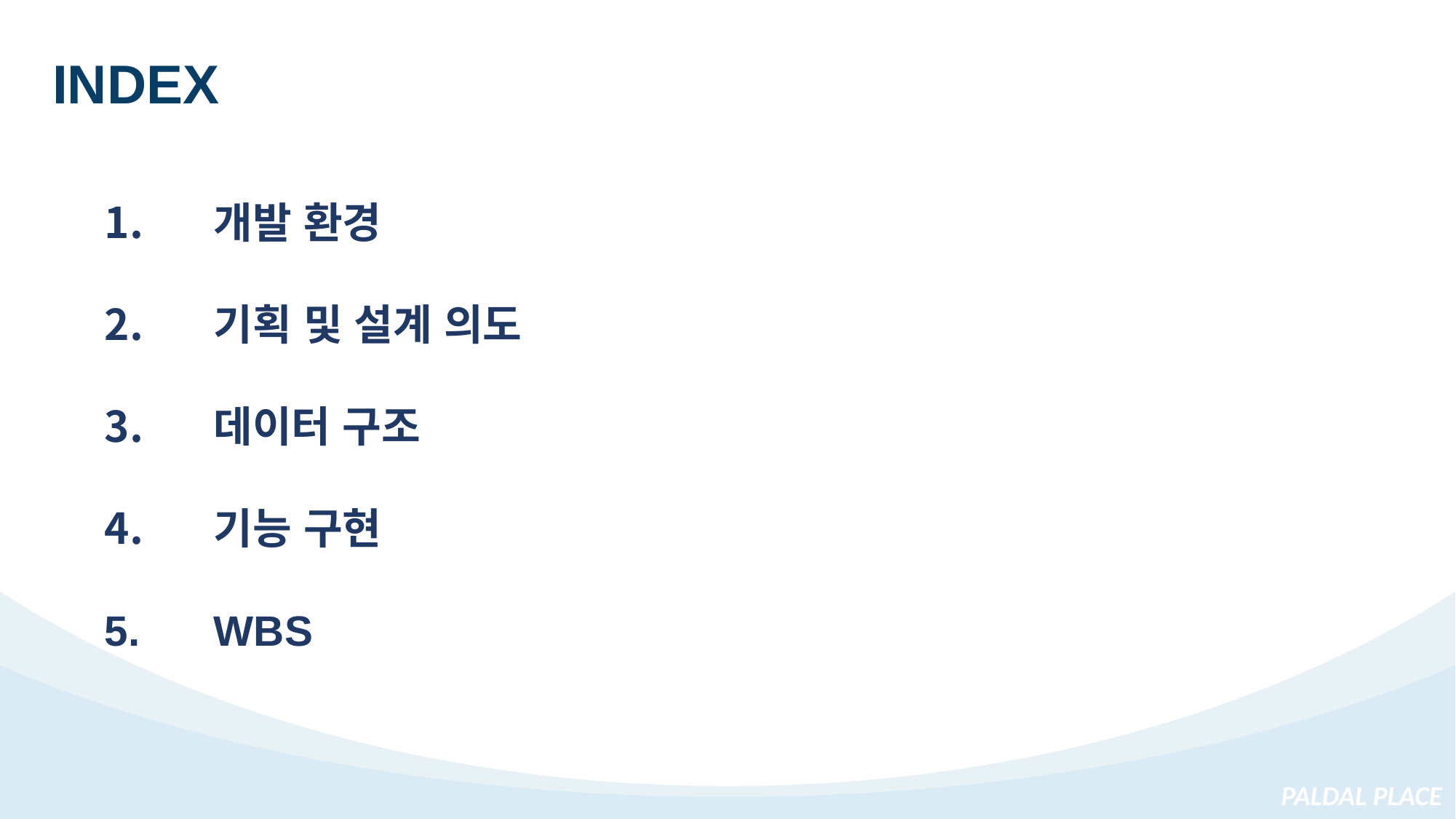

INDEX
개발 환경

기획 및 설계 의도

데이터 구조

기능 구현

WBS

PALDAL PLACE